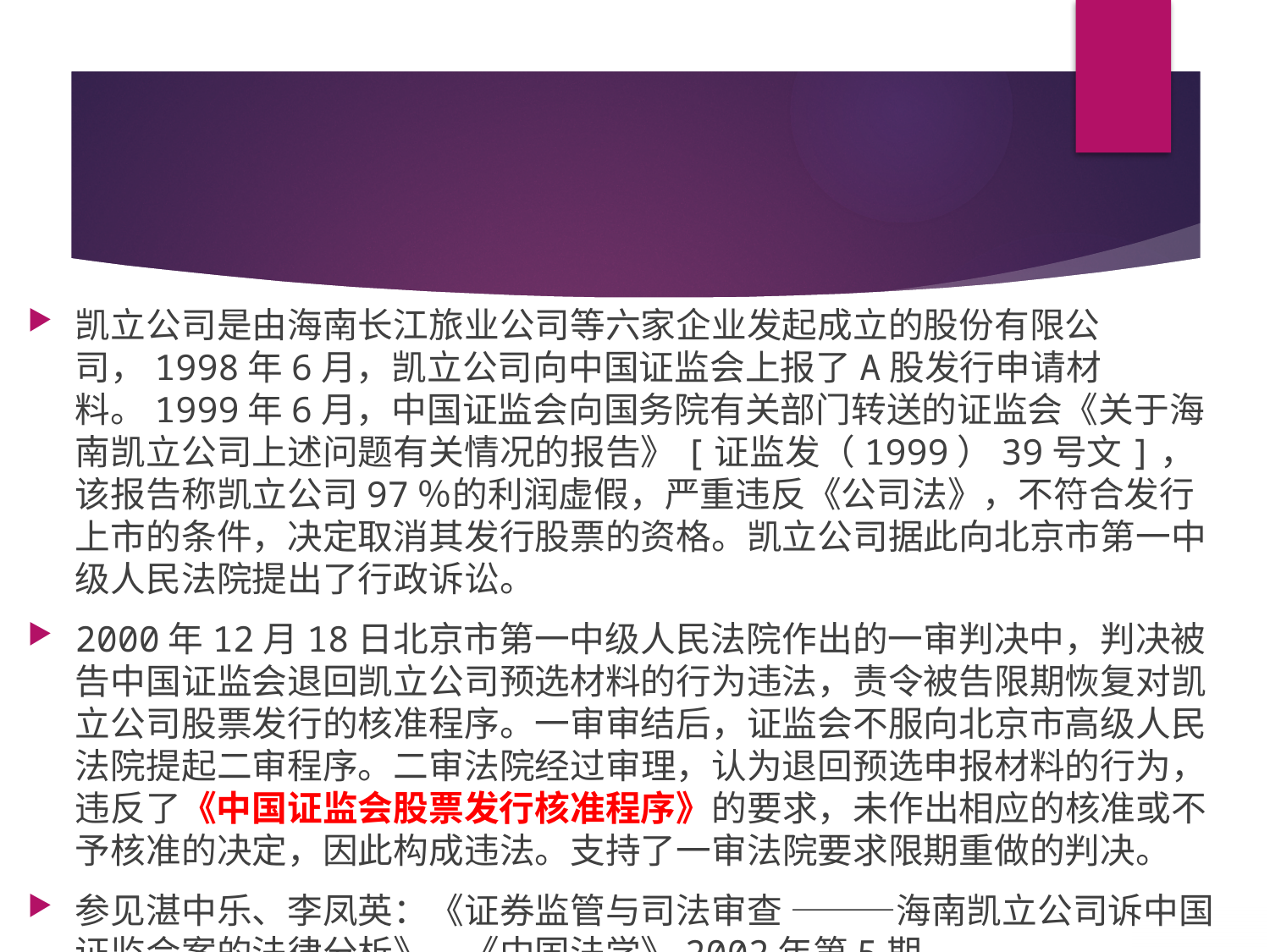

#
凯立公司是由海南长江旅业公司等六家企业发起成立的股份有限公司，1998年6月，凯立公司向中国证监会上报了A股发行申请材料。1999年6月，中国证监会向国务院有关部门转送的证监会《关于海南凯立公司上述问题有关情况的报告》[证监发（1999）39号文]，该报告称凯立公司97％的利润虚假，严重违反《公司法》，不符合发行上市的条件，决定取消其发行股票的资格。凯立公司据此向北京市第一中级人民法院提出了行政诉讼。
2000年12月18日北京市第一中级人民法院作出的一审判决中，判决被告中国证监会退回凯立公司预选材料的行为违法，责令被告限期恢复对凯立公司股票发行的核准程序。一审审结后，证监会不服向北京市高级人民法院提起二审程序。二审法院经过审理，认为退回预选申报材料的行为，违反了《中国证监会股票发行核准程序》的要求，未作出相应的核准或不予核准的决定，因此构成违法。支持了一审法院要求限期重做的判决。
参见湛中乐、李凤英：《证券监管与司法审查 ———海南凯立公司诉中国证监会案的法律分析》，《中国法学》2002年第5期。